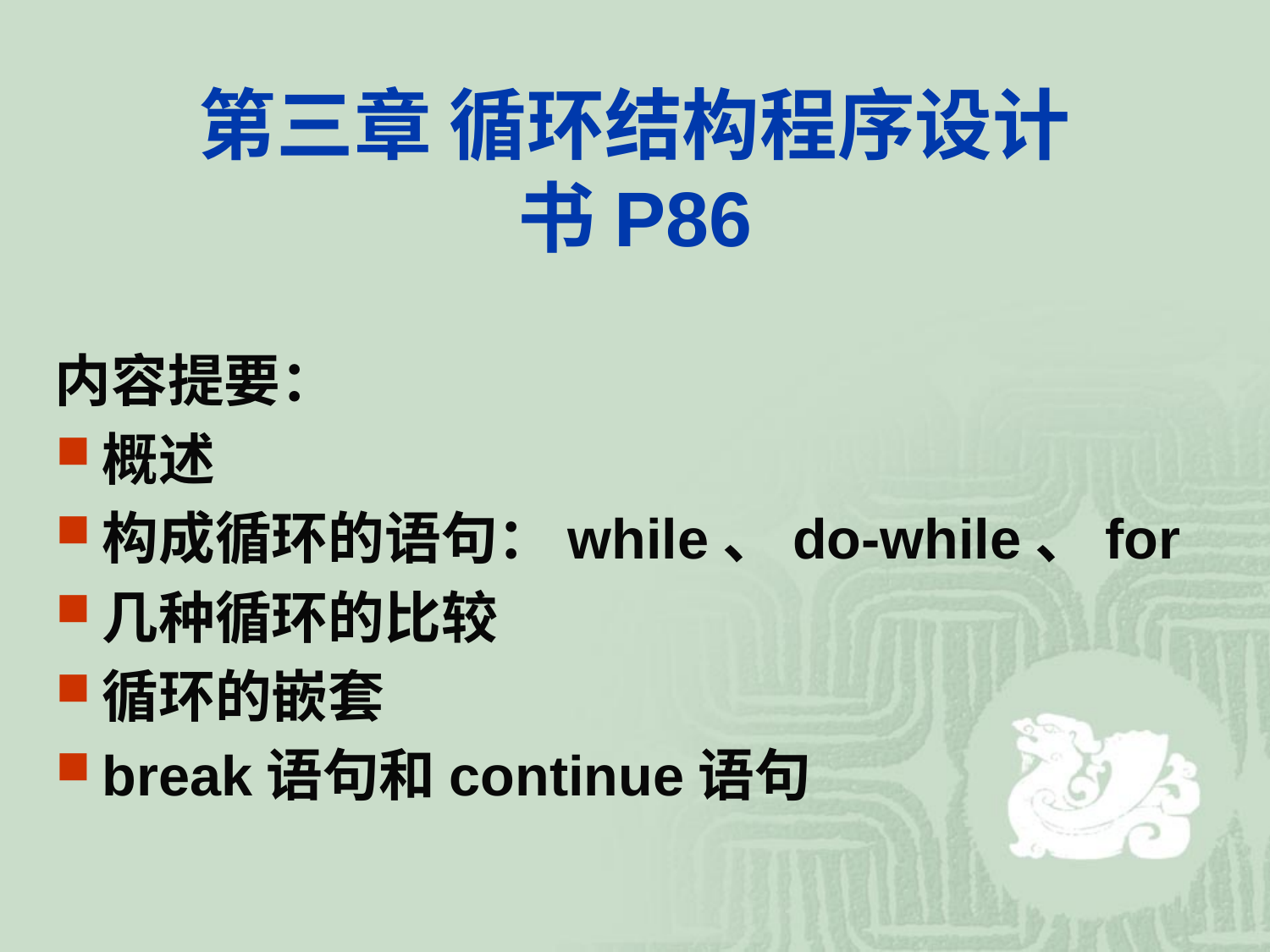

# 第三章 循环结构程序设计 书P86
内容提要：
概述
构成循环的语句：while、do-while、for
几种循环的比较
循环的嵌套
break语句和continue语句